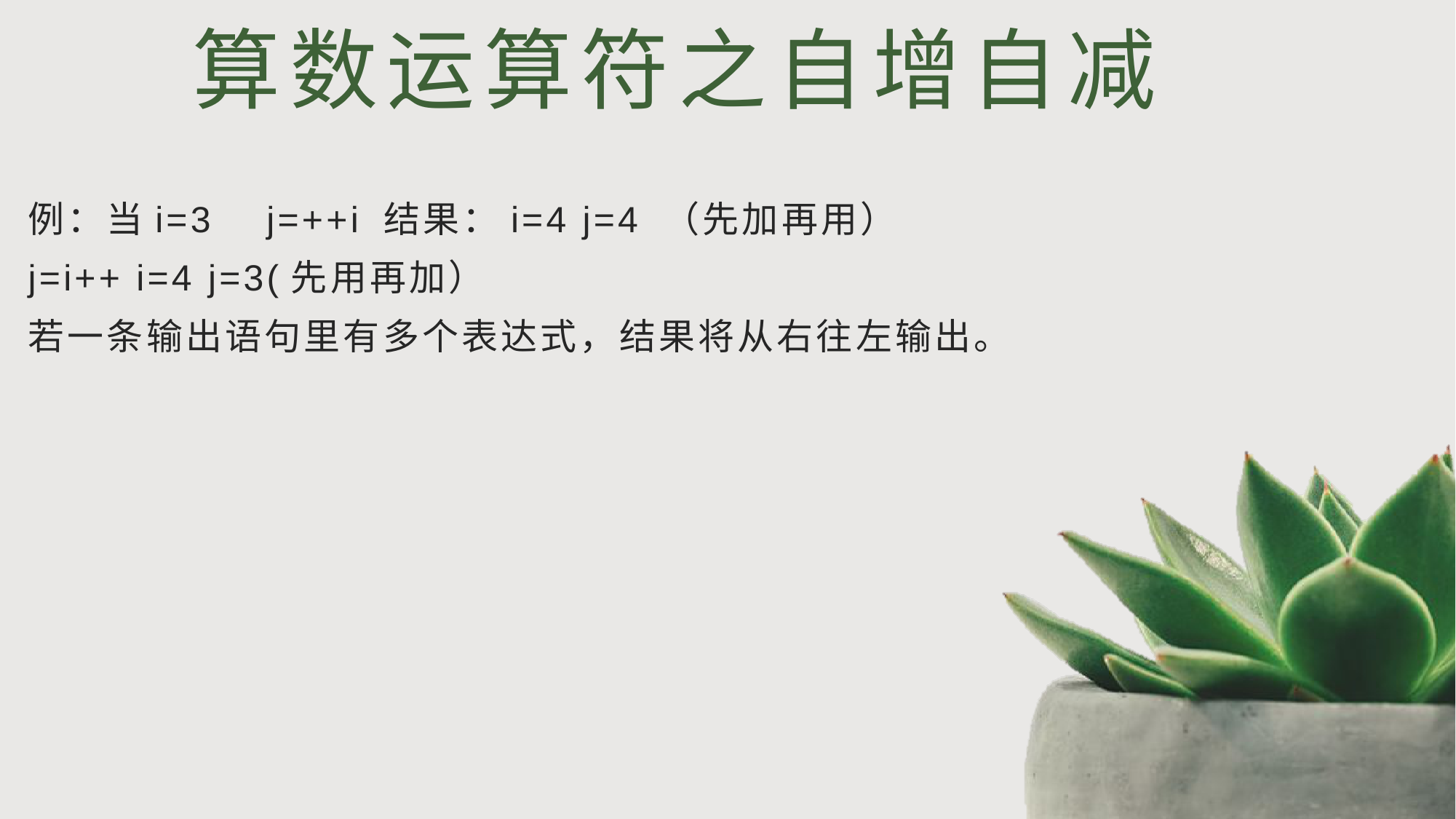

# 算数运算符之自增自减
例：当i=3    j=++i 结果：i=4 j=4 （先加再用）
j=i++ i=4 j=3(先用再加）
若一条输出语句里有多个表达式，结果将从右往左输出。